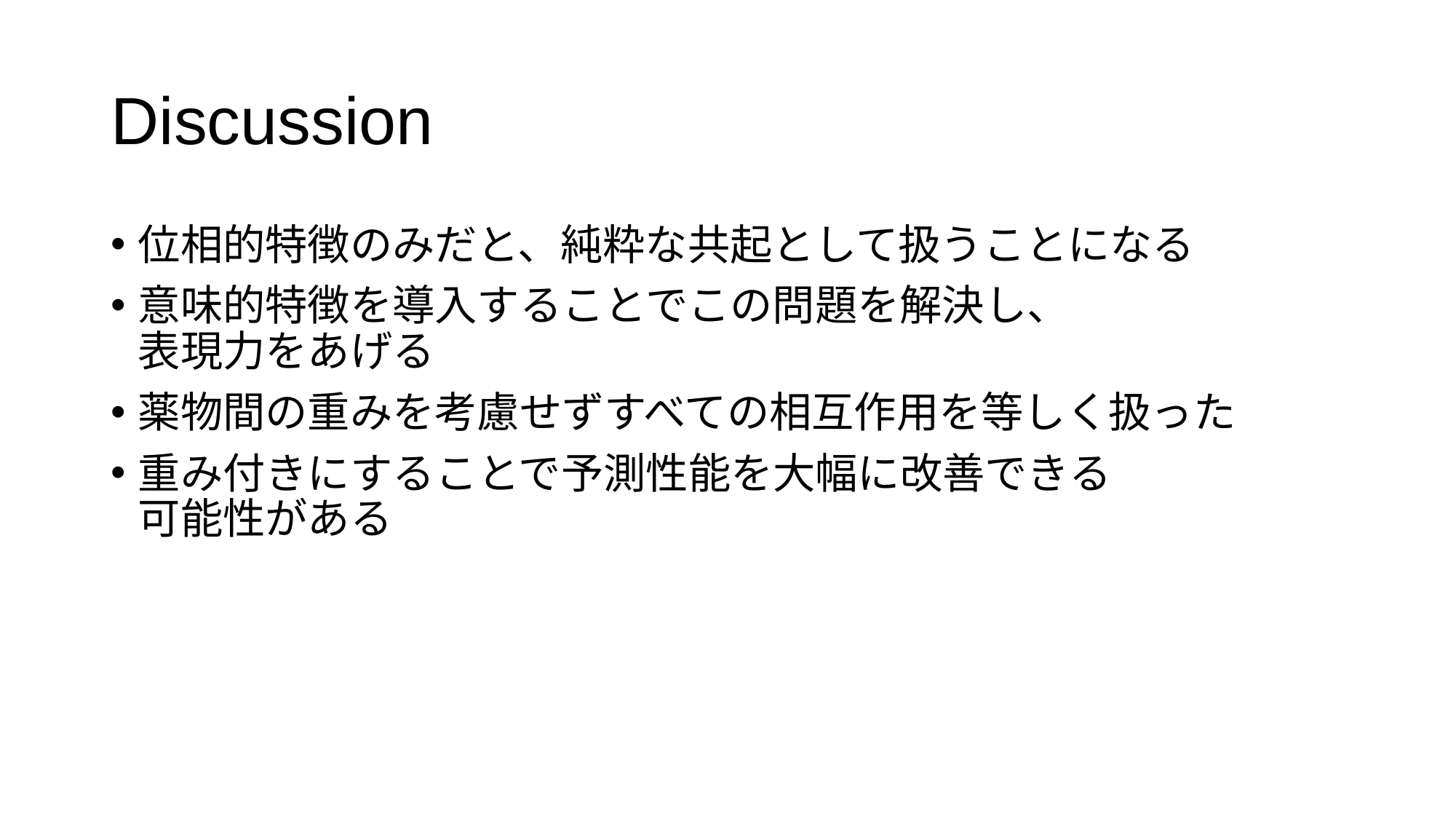

# Discussion
位相的特徴のみだと、純粋な共起として扱うことになる
意味的特徴を導入することでこの問題を解決し、
表現力をあげる
薬物間の重みを考慮せずすべての相互作用を等しく扱った
重み付きにすることで予測性能を大幅に改善できる
可能性がある